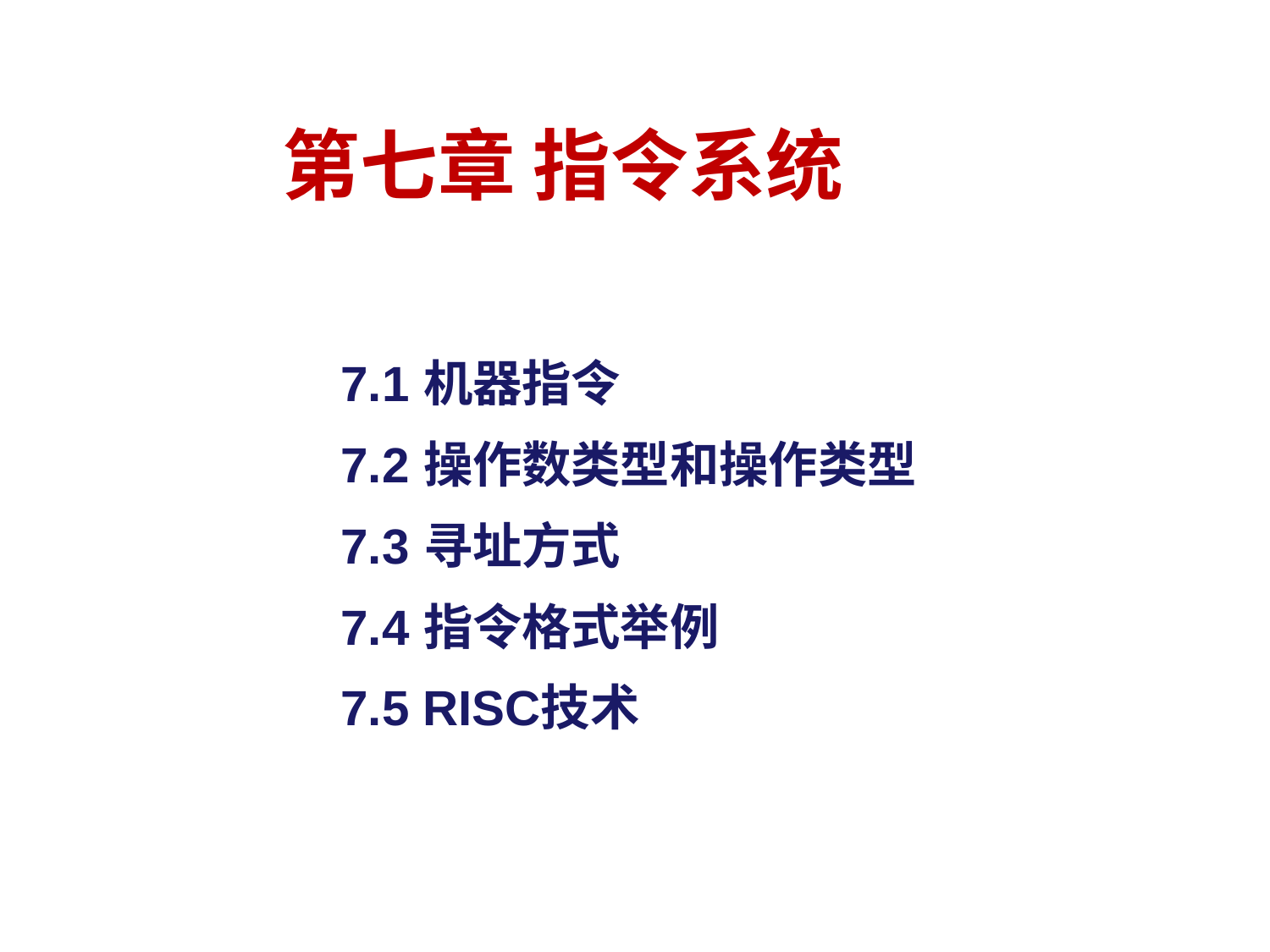

# 第七章 指令系统
7.1 机器指令
7.2 操作数类型和操作类型
7.3 寻址方式
7.4 指令格式举例
7.5 RISC技术